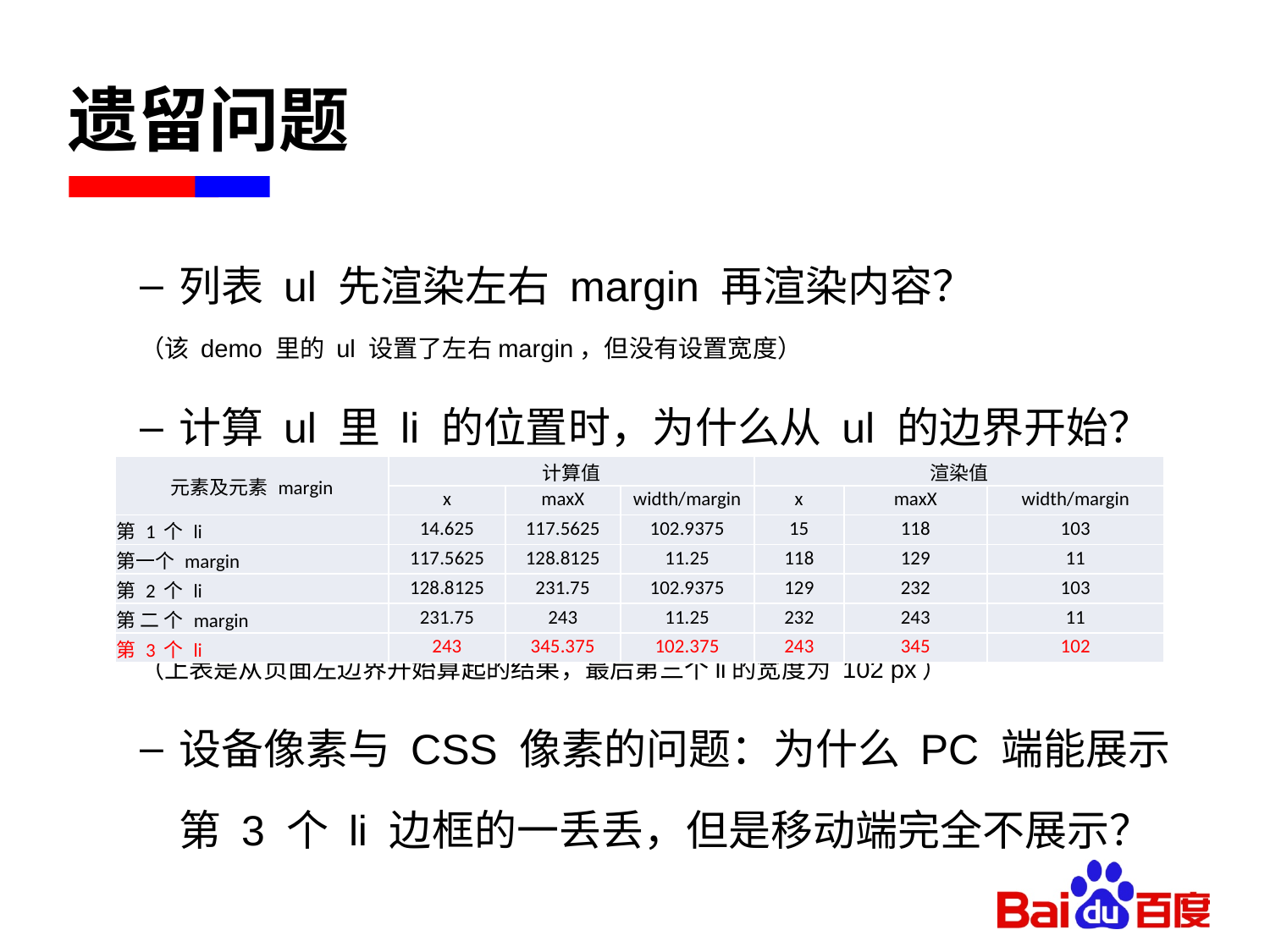

# 遗留问题
列表 ul 先渲染左右 margin 再渲染内容？
（该 demo 里的 ul 设置了左右margin，但没有设置宽度）
计算 ul 里 li 的位置时，为什么从 ul 的边界开始？

（上表是从页面左边界开始算起的结果，最后第三个li的宽度为 102 px）
设备像素与 CSS 像素的问题：为什么 PC 端能展示第 3 个 li 边框的一丢丢，但是移动端完全不展示？
| 元素及元素 margin | 计算值 |  |  | 渲染值 |  |  |
| --- | --- | --- | --- | --- | --- | --- |
|  | x | maxX | width/margin | x | maxX | width/margin |
| 第 1 个 li | 14.625 | 117.5625 | 102.9375 | 15 | 118 | 103 |
| 第一个 margin | 117.5625 | 128.8125 | 11.25 | 118 | 129 | 11 |
| 第 2 个 li | 128.8125 | 231.75 | 102.9375 | 129 | 232 | 103 |
| 第 二 个 margin | 231.75 | 243 | 11.25 | 232 | 243 | 11 |
| 第 3 个 li | 243 | 345.375 | 102.375 | 243 | 345 | 102 |